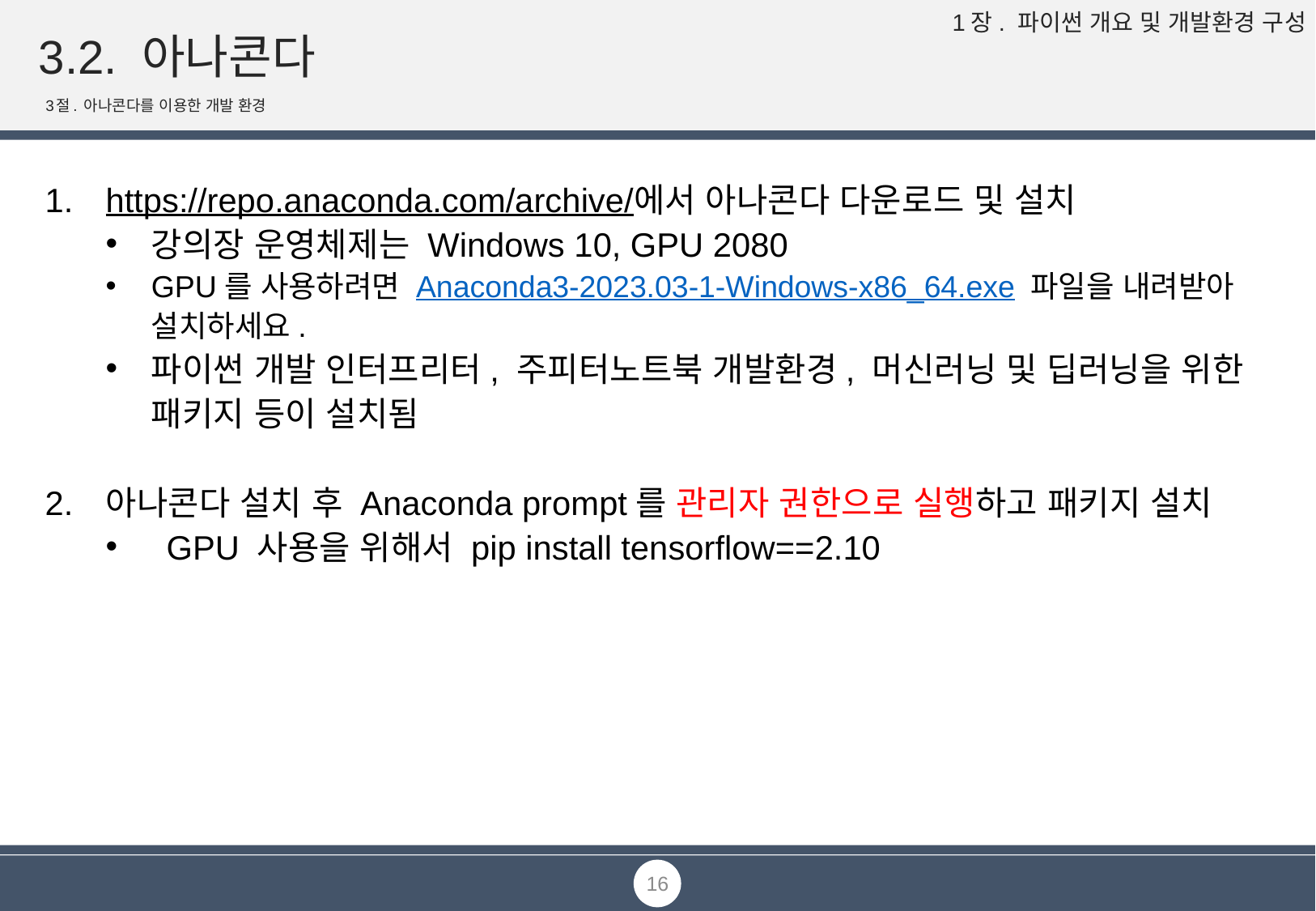

# 3.2. 아나콘다
3절. 아나콘다를 이용한 개발 환경
https://repo.anaconda.com/archive/에서 아나콘다 다운로드 및 설치
강의장 운영체제는 Windows 10, GPU 2080
GPU를 사용하려면 Anaconda3-2023.03-1-Windows-x86_64.exe 파일을 내려받아 설치하세요.
파이썬 개발 인터프리터, 주피터노트북 개발환경, 머신러닝 및 딥러닝을 위한 패키지 등이 설치됨

아나콘다 설치 후 Anaconda prompt를 관리자 권한으로 실행하고 패키지 설치
GPU 사용을 위해서 pip install tensorflow==2.10

16